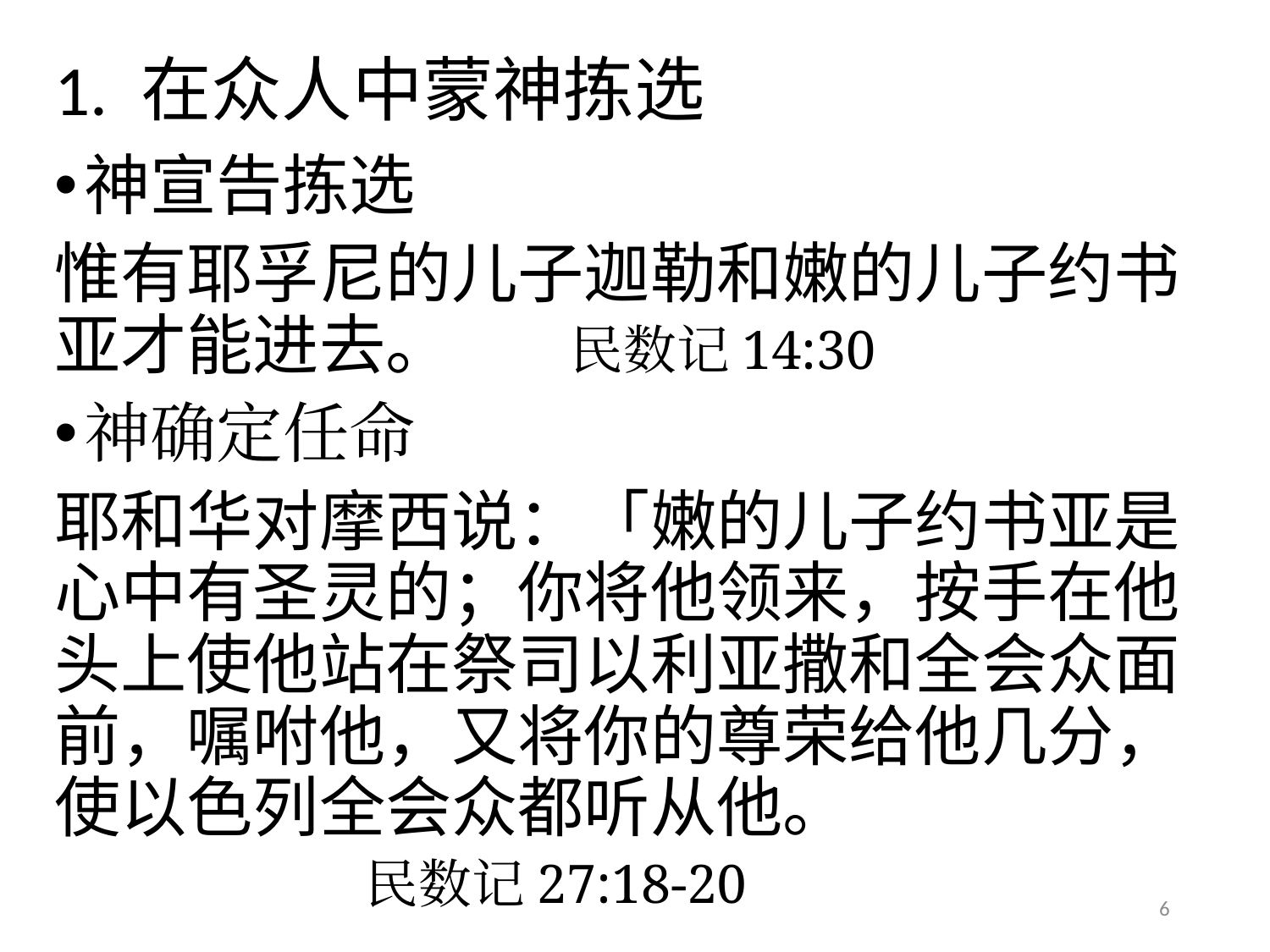

# 1. 在众人中蒙神拣选
神宣告拣选
惟有耶孚尼的儿子迦勒和嫩的儿子约书亚才能进去。        民数记14:30
神确定任命
耶和华对摩西说：「嫩的儿子约书亚是心中有圣灵的；你将他领来，按手在他头上使他站在祭司以利亚撒和全会众面前，嘱咐他，又将你的尊荣给他几分，使以色列全会众都听从他。
                     民数记27:18-20

6